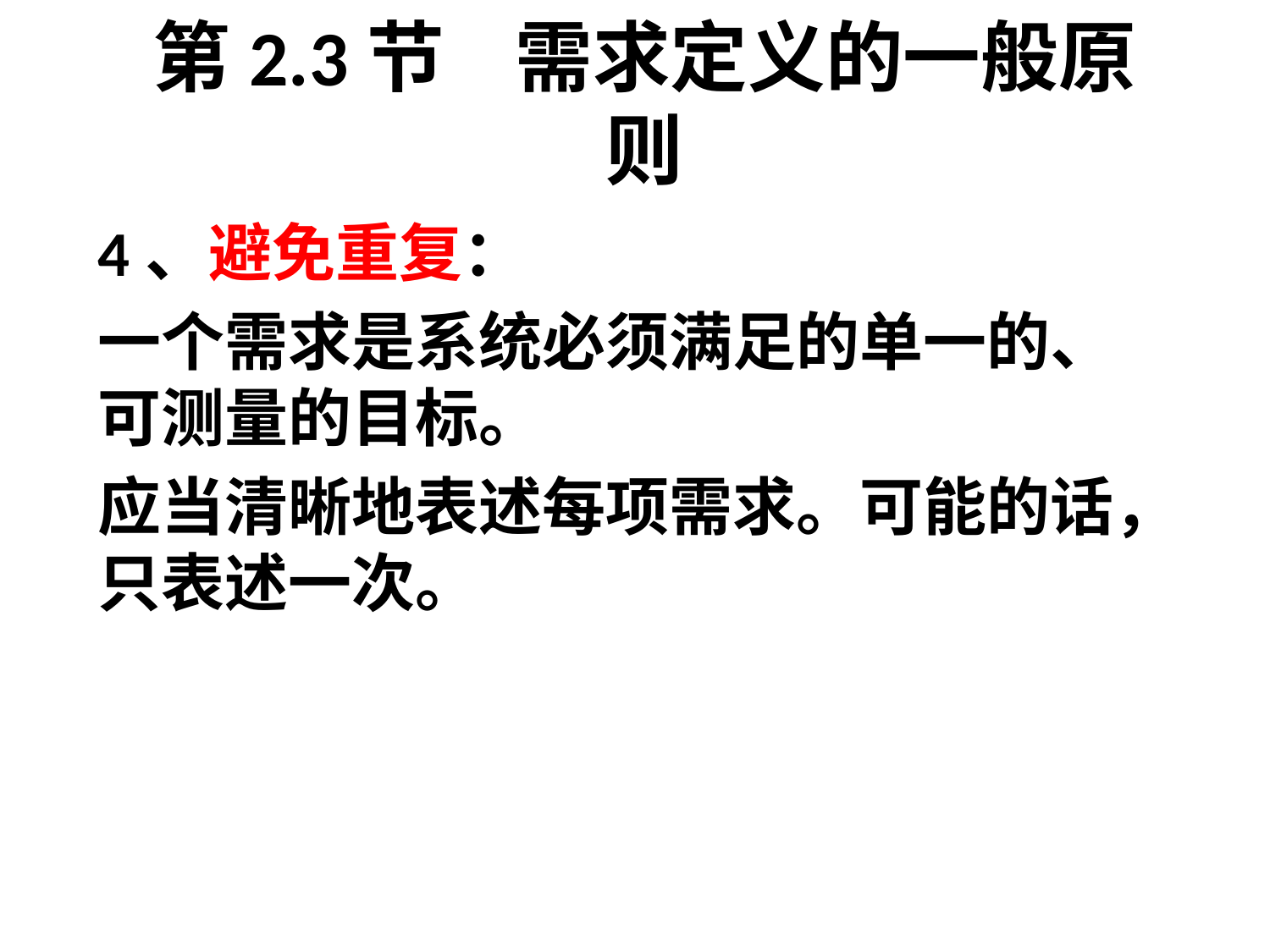

# 第2.3节    需求定义的一般原则
4、避免重复：
一个需求是系统必须满足的单一的、可测量的目标。
应当清晰地表述每项需求。可能的话，只表述一次。